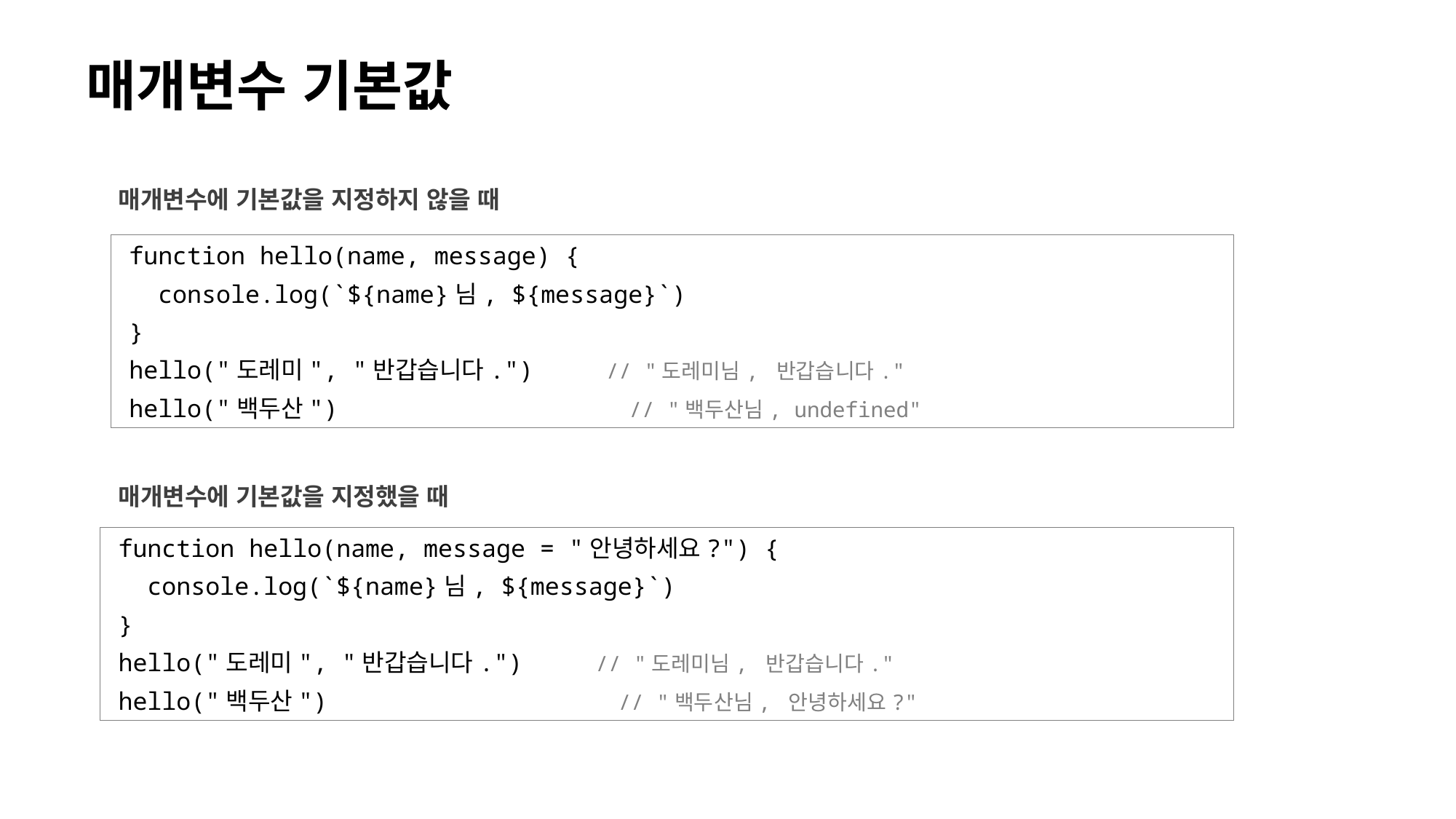

# 매개변수 기본값
매개변수에 기본값을 지정하지 않을 때
function hello(name, message) {
  console.log(`${name}님, ${message}`)
}
hello("도레미", "반갑습니다.")     // "도레미님, 반갑습니다."
hello("백두산")                    // "백두산님, undefined"
매개변수에 기본값을 지정했을 때
function hello(name, message = "안녕하세요?") {
  console.log(`${name}님, ${message}`)
}
hello("도레미", "반갑습니다.")     // "도레미님, 반갑습니다."
hello("백두산")                    // "백두산님, 안녕하세요?"